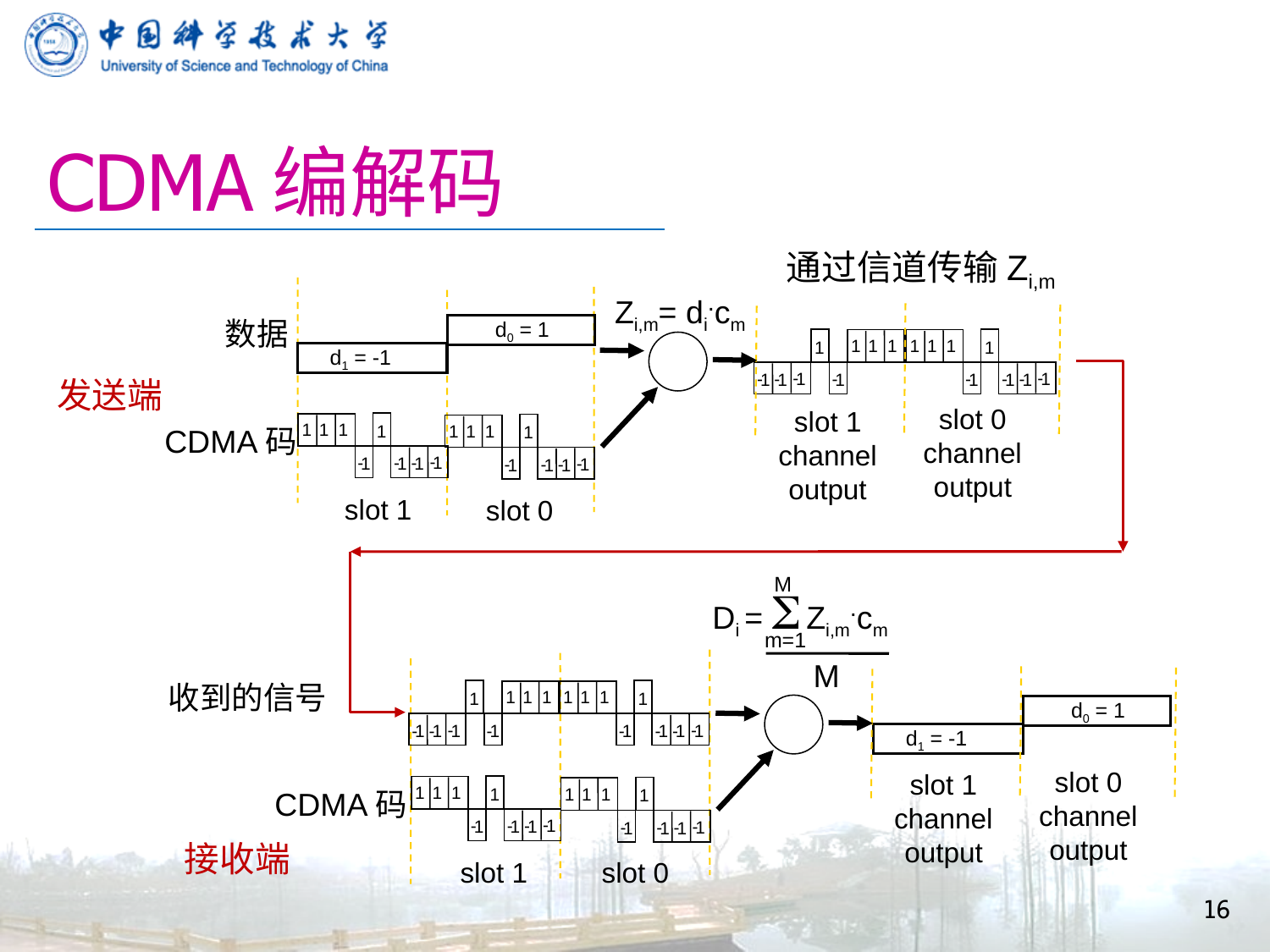

# CDMA编解码
通过信道传输Zi,m
Zi,m= di.cm

d1 = -1

1
1
1

1
-
1
-
1
-
1
-
1

数据
d0 = 1

1
1
1

1
-
1
-
1
-
1
-
1

1
1
1

1
-
1
-
1
-
1

-
1

1
1
1

1
-
1
-
1
-
1
-
1

发送端

slot 0
channel
output
slot 1
channel
output
CDMA码
slot 1
slot 0

M
Di = Σ Zi,m.cm
m=1
M

收到的信号
1
1
1

1
-
1
-
1
-
1

-
1

1
1
1

1
-
1
-
1
-
1
-
1

1
1
1

1
-
1
-
1
-
1
-
1

1
1
1

1
-
1
-
1
-
1
-
1

d0 = 1

d1 = -1

slot 0
channel
output
slot 1
channel
output
CDMA码
接收端
slot 1
slot 0
16